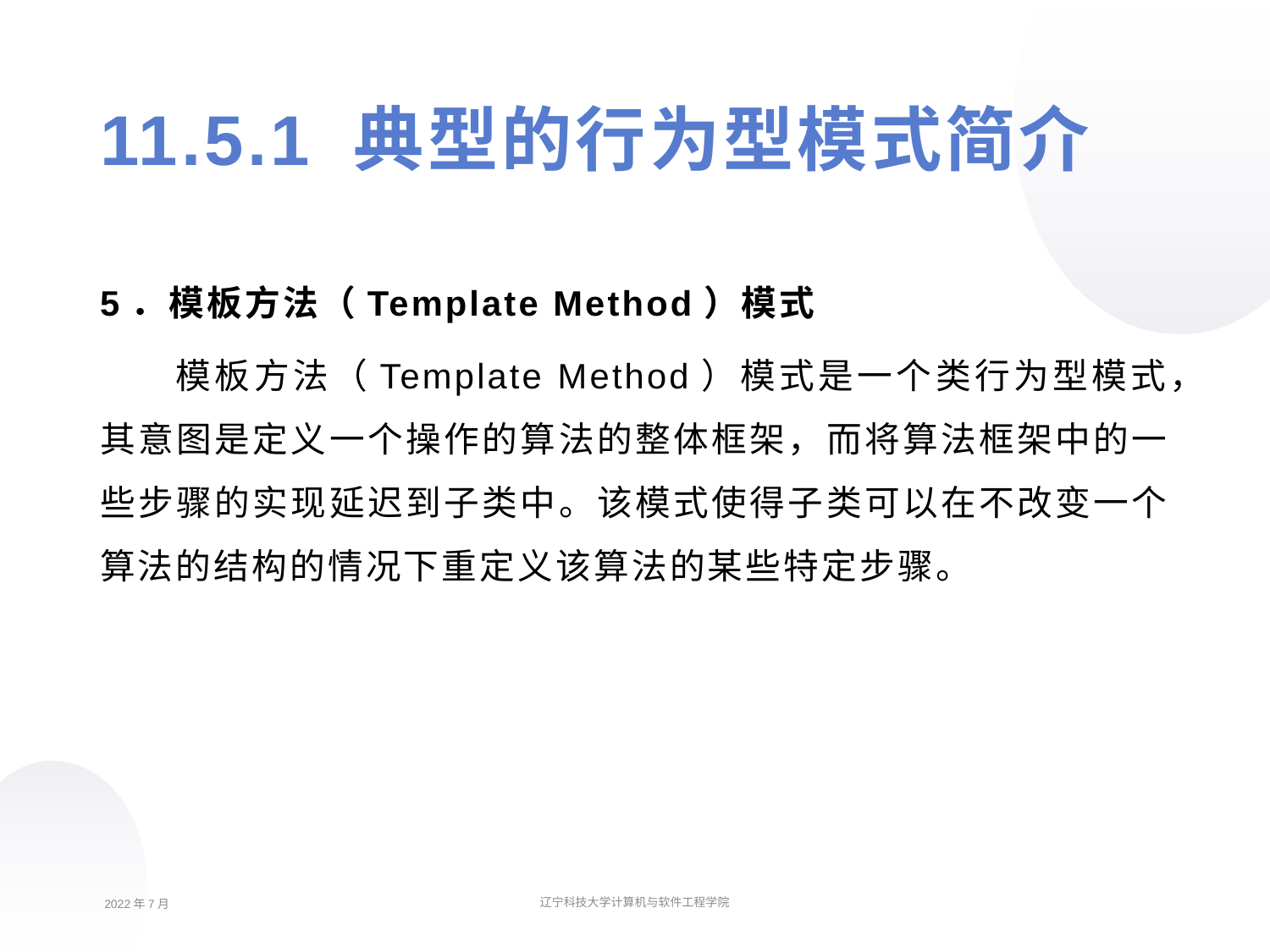

11.5.1 典型的行为型模式简介
5．模板方法（Template Method）模式
模板方法（Template Method）模式是一个类行为型模式，其意图是定义一个操作的算法的整体框架，而将算法框架中的一些步骤的实现延迟到子类中。该模式使得子类可以在不改变一个算法的结构的情况下重定义该算法的某些特定步骤。

2022年7月
辽宁科技大学计算机与软件工程学院
141